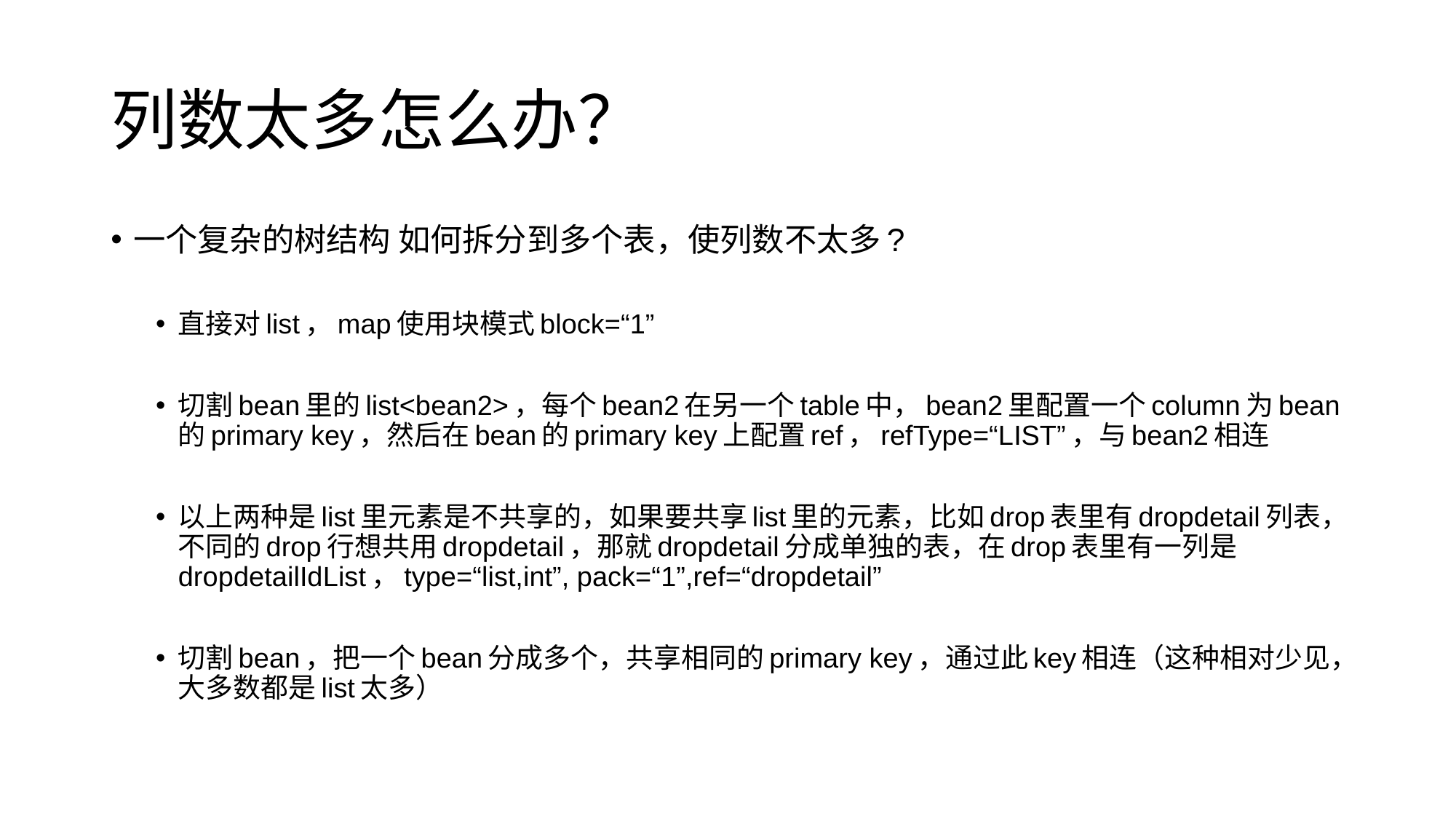

# 列数太多怎么办？
一个复杂的树结构 如何拆分到多个表，使列数不太多?

直接对list，map使用块模式block=“1”

切割bean里的list<bean2>，每个bean2在另一个table中，bean2里配置一个column为bean的primary key，然后在bean的primary key上配置ref，refType=“LIST”，与bean2相连

以上两种是list里元素是不共享的，如果要共享list里的元素，比如drop表里有dropdetail列表，不同的drop行想共用dropdetail，那就dropdetail分成单独的表，在drop表里有一列是dropdetailIdList，type=“list,int”, pack=“1”,ref=“dropdetail”

切割bean，把一个bean分成多个，共享相同的primary key，通过此key相连（这种相对少见，大多数都是list太多）